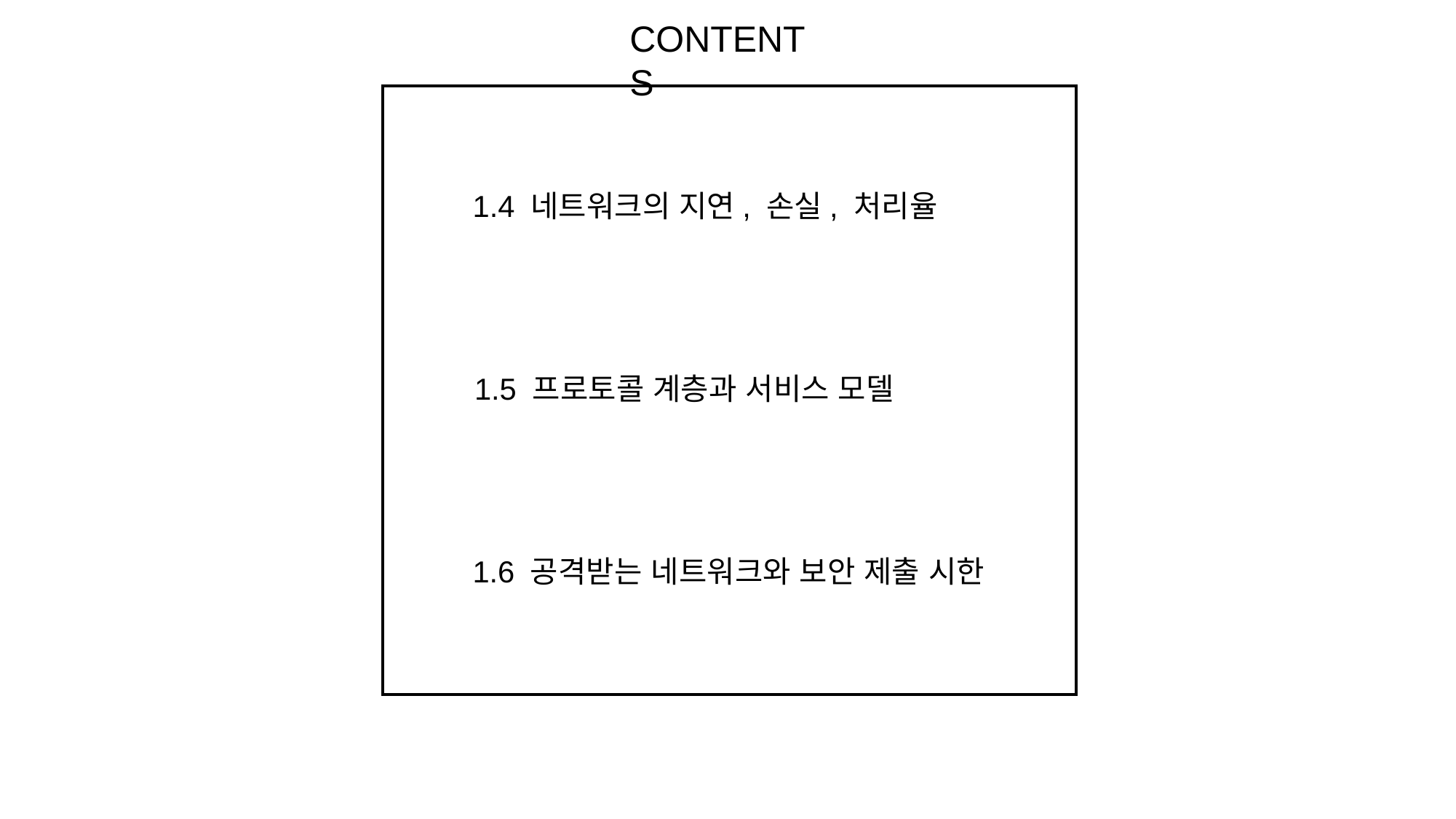

CONTENTS

1.4 네트워크의 지연, 손실, 처리율
1.5 프로토콜 계층과 서비스 모델
1.6 공격받는 네트워크와 보안 제출 시한